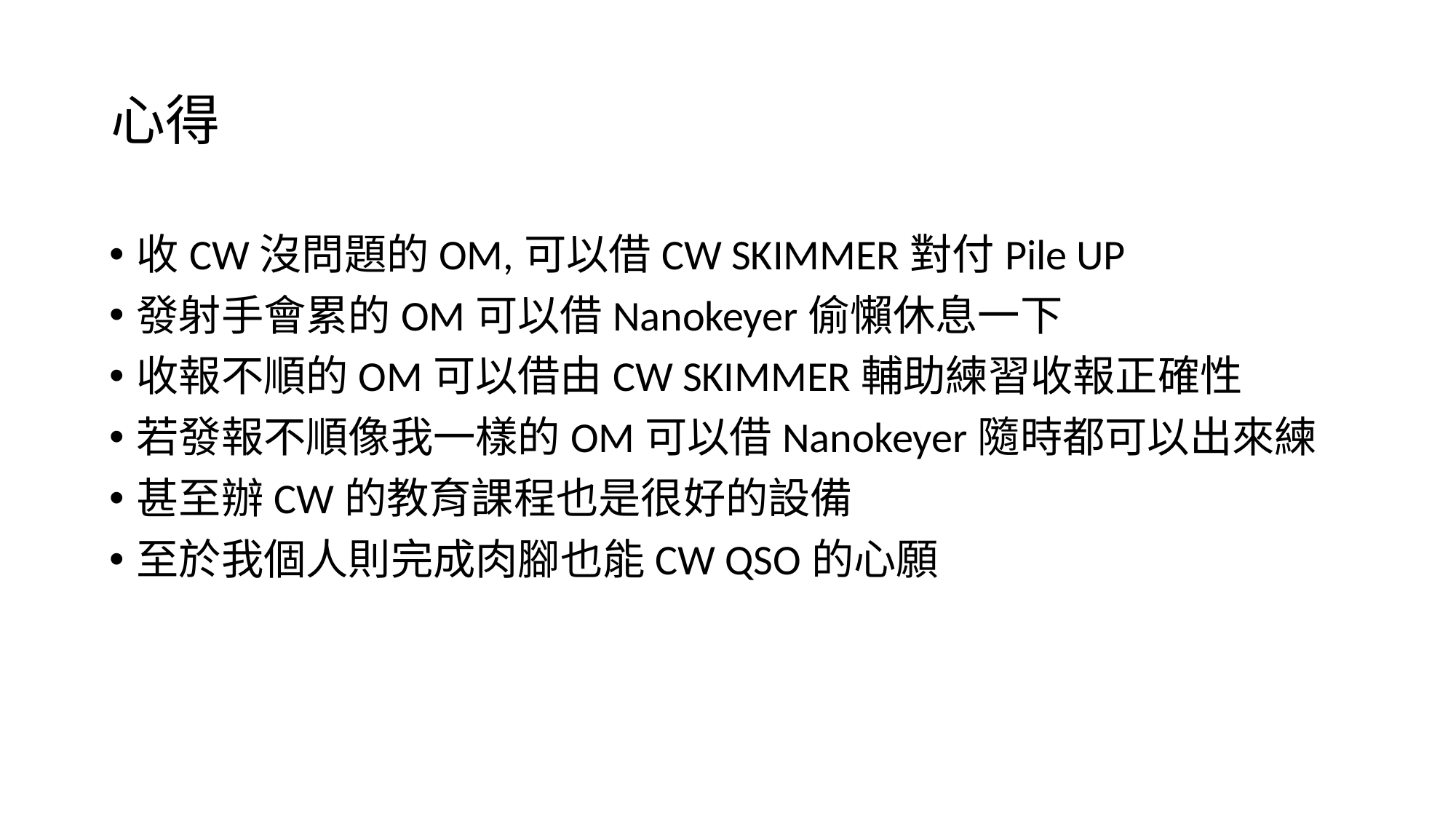

# 心得
收CW沒問題的OM,可以借CW SKIMMER對付Pile UP
發射手會累的OM可以借Nanokeyer偷懶休息一下
收報不順的OM可以借由CW SKIMMER輔助練習收報正確性
若發報不順像我一樣的OM可以借Nanokeyer隨時都可以出來練
甚至辦CW的教育課程也是很好的設備
至於我個人則完成肉腳也能CW QSO的心願